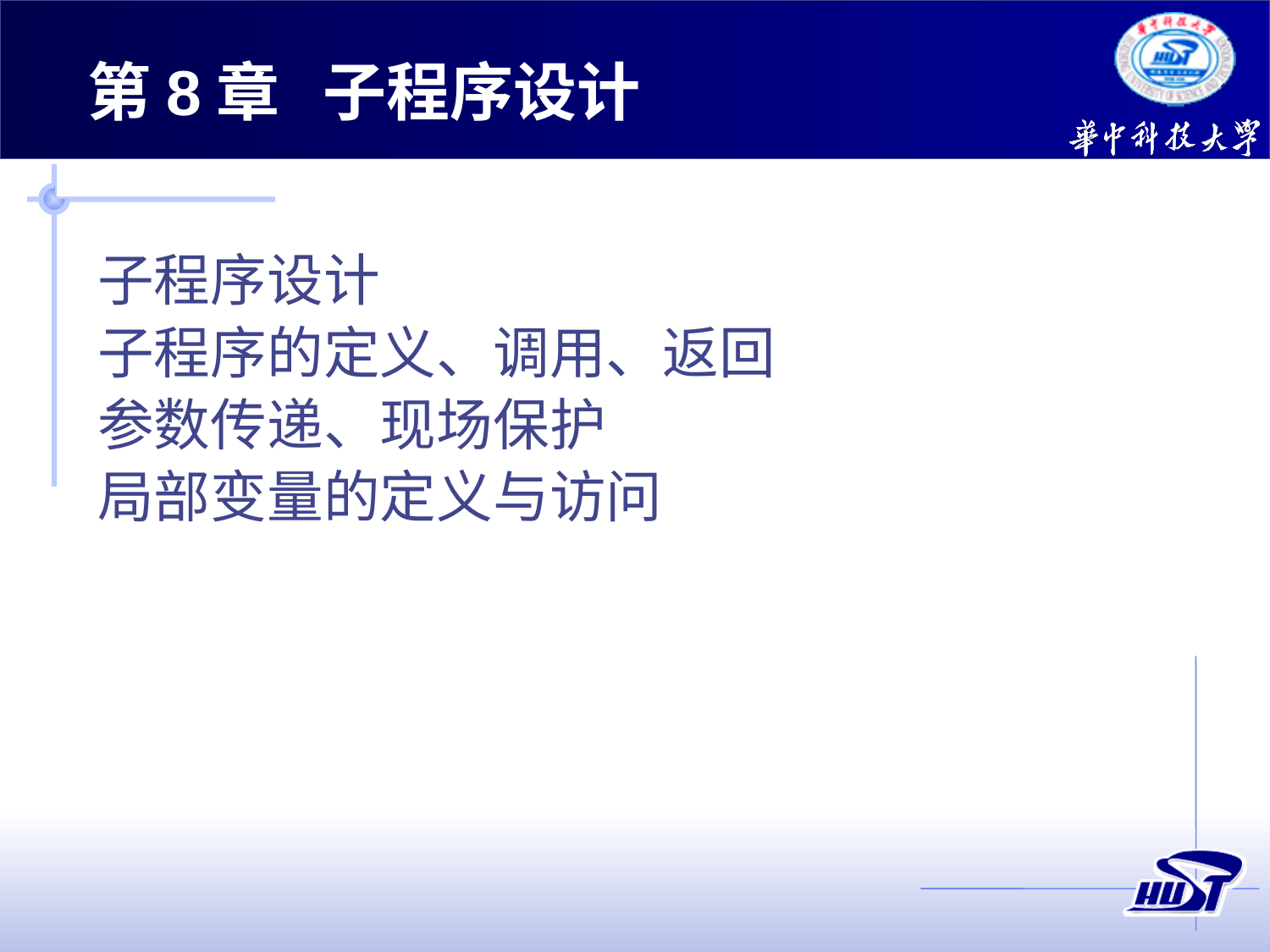

第8章   子程序设计
子程序设计
子程序的定义、调用、返回
参数传递、现场保护
局部变量的定义与访问